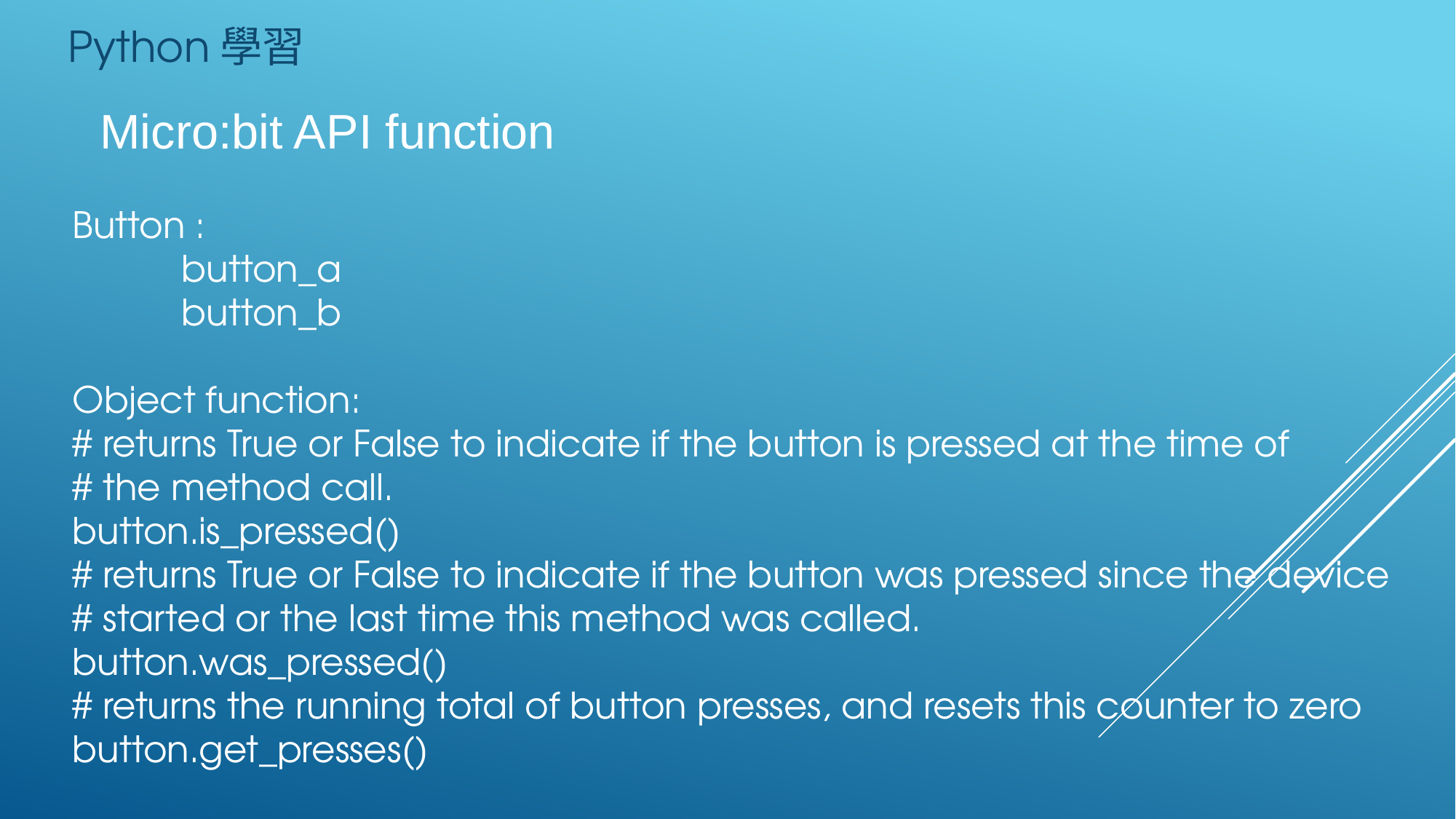

Python學習
Micro:bit API function
Button :
	button_a
	button_b

Object function:
# returns True or False to indicate if the button is pressed at the time of
# the method call.
button.is_pressed()
# returns True or False to indicate if the button was pressed since the device
# started or the last time this method was called.
button.was_pressed()
# returns the running total of button presses, and resets this counter to zero
button.get_presses()